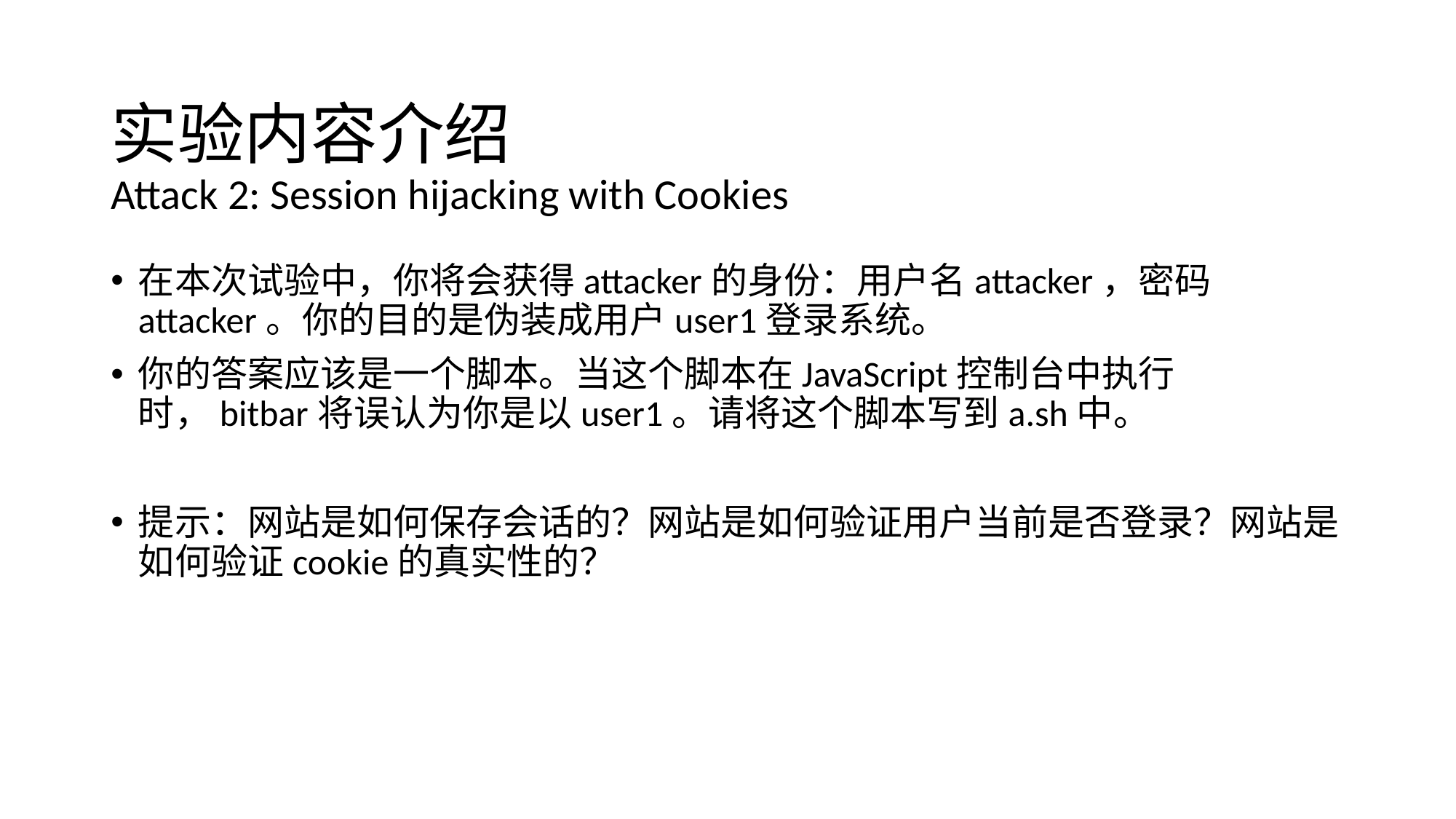

# 实验内容介绍 Attack 2: Session hijacking with Cookies
在本次试验中，你将会获得attacker的身份：用户名attacker，密码attacker。你的目的是伪装成用户user1登录系统。
你的答案应该是一个脚本。当这个脚本在JavaScript控制台中执行时，bitbar将误认为你是以user1。请将这个脚本写到a.sh中。

提示：网站是如何保存会话的？网站是如何验证用户当前是否登录？网站是如何验证cookie的真实性的？